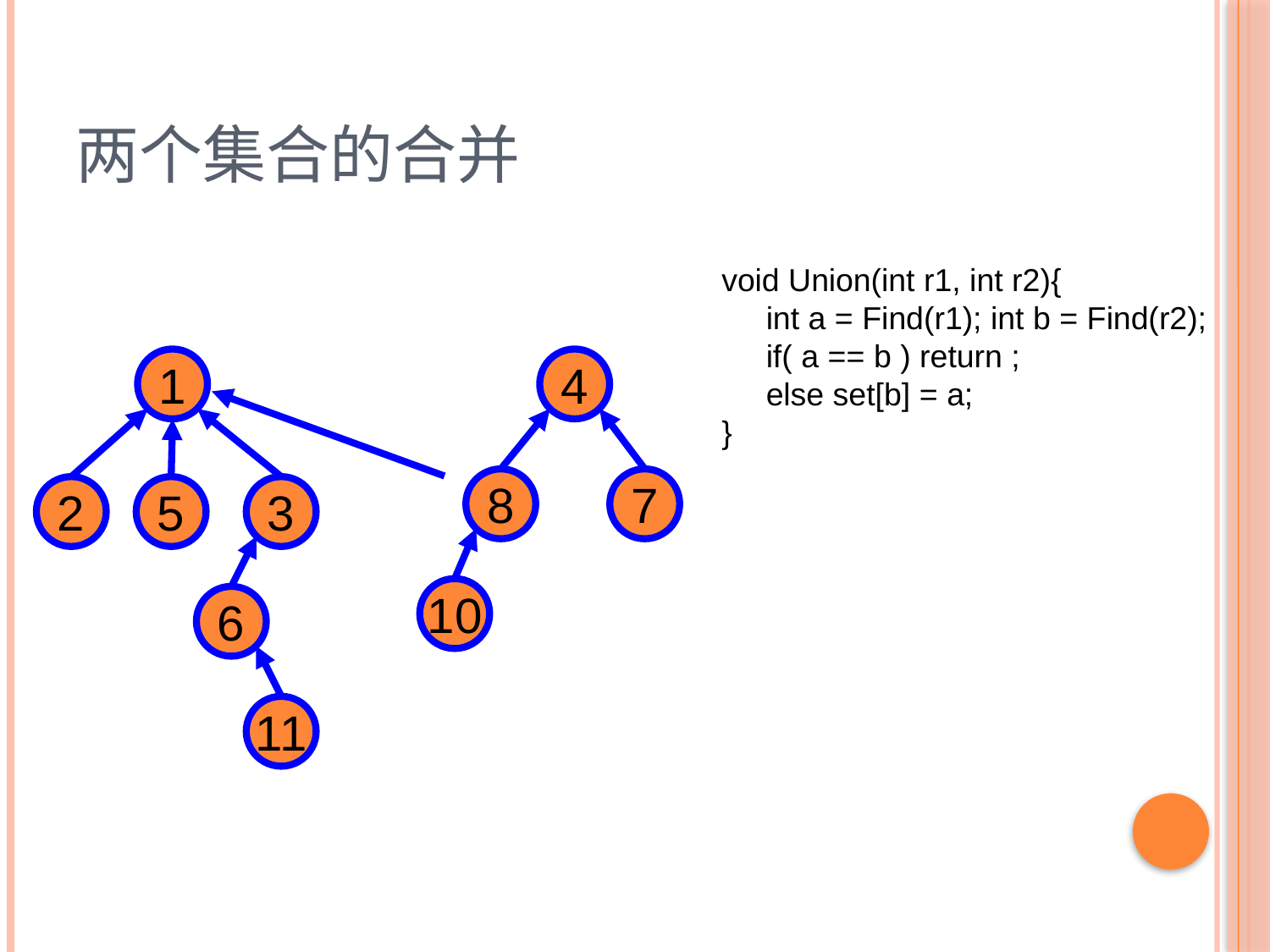

# 两个集合的合并

void Union(int r1, int r2){
     int a = Find(r1); int b = Find(r2);
     if( a == b ) return ;
     else set[b] = a;
}
1
4
8
7
2
5
3
10
6
11